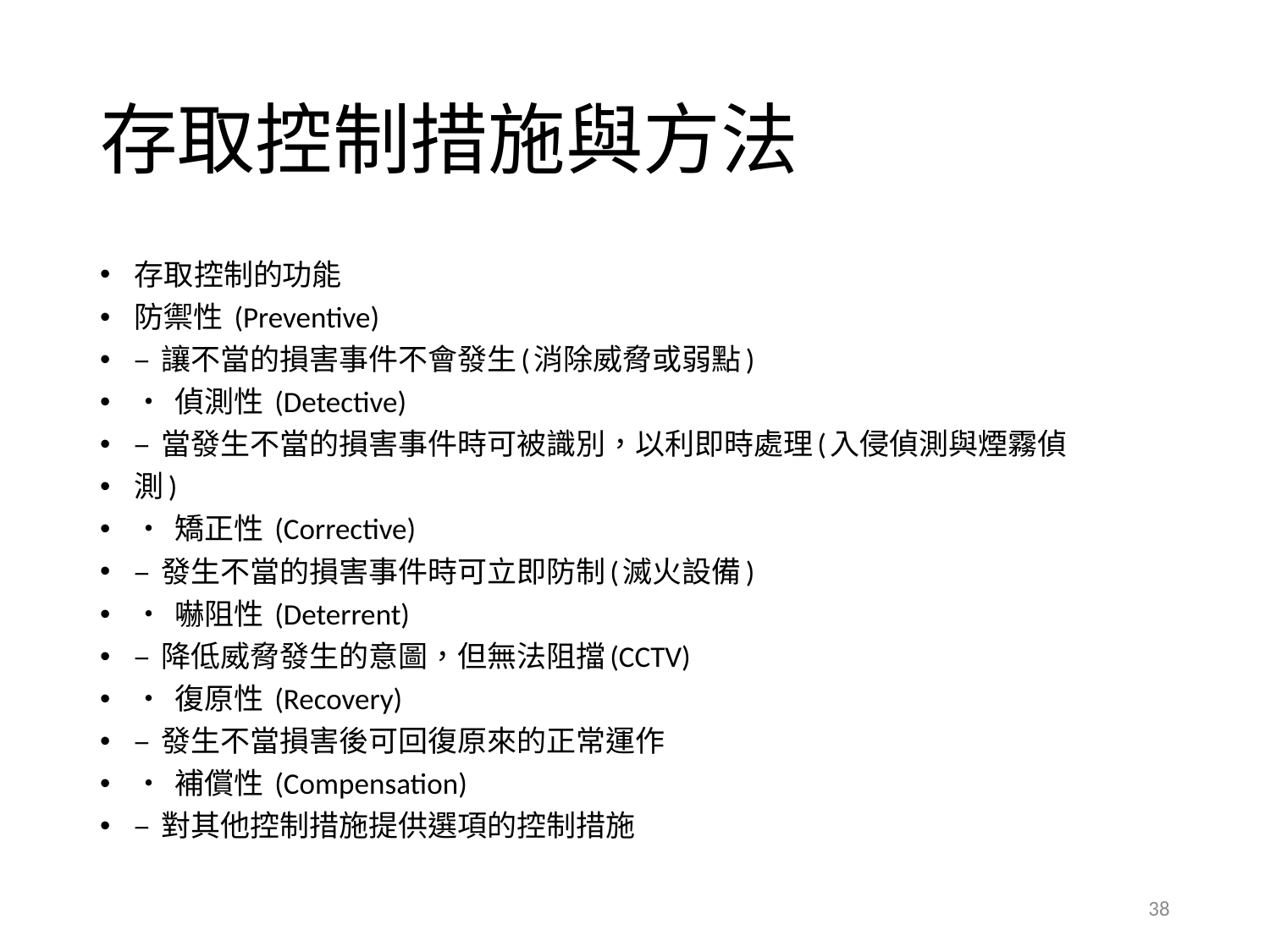

# 存取控制措施與方法
存取控制的功能
防禦性 (Preventive)
– 讓不當的損害事件不會發生(消除威脅或弱點)
• 偵測性 (Detective)
– 當發生不當的損害事件時可被識別，以利即時處理(入侵偵測與煙霧偵
測)
• 矯正性 (Corrective)
– 發生不當的損害事件時可立即防制(滅火設備)
• 嚇阻性 (Deterrent)
– 降低威脅發生的意圖，但無法阻擋(CCTV)
• 復原性 (Recovery)
– 發生不當損害後可回復原來的正常運作
• 補償性 (Compensation)
– 對其他控制措施提供選項的控制措施
38